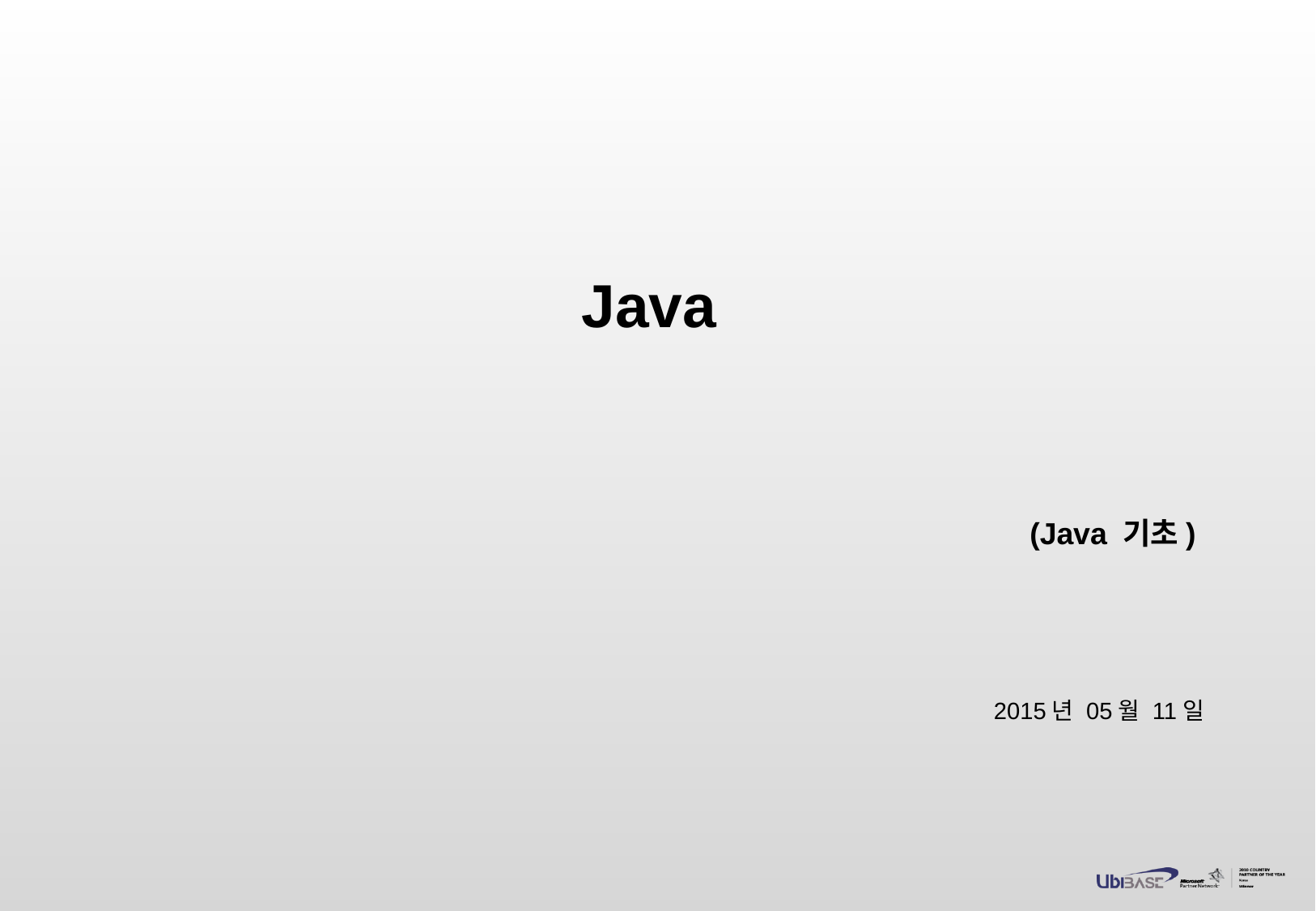

# Java
(Java 기초)
2015년 05월 11일